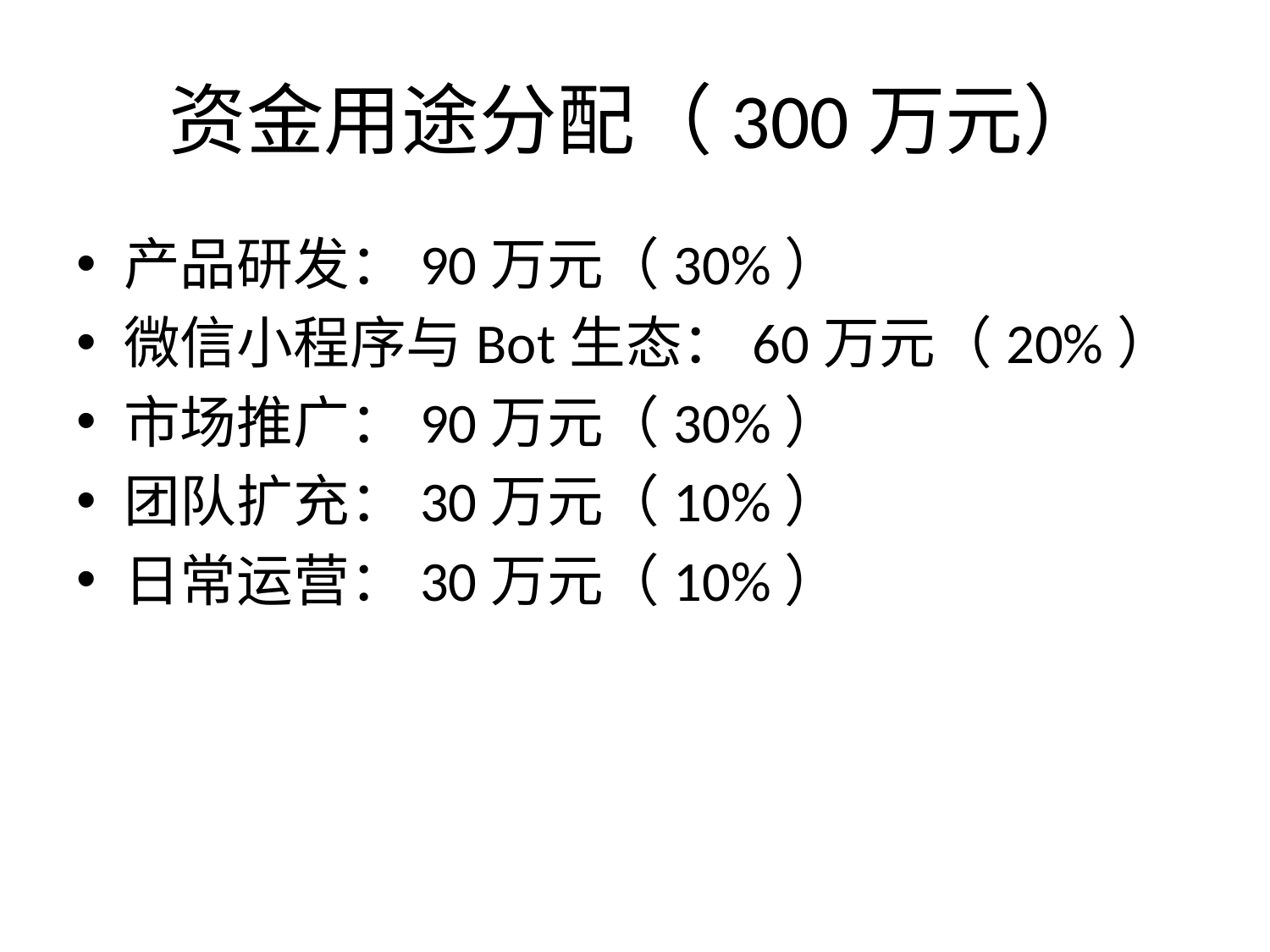

# 资金用途分配（300万元）
产品研发：90万元（30%）
微信小程序与Bot生态：60万元（20%）
市场推广：90万元（30%）
团队扩充：30万元（10%）
日常运营：30万元（10%）